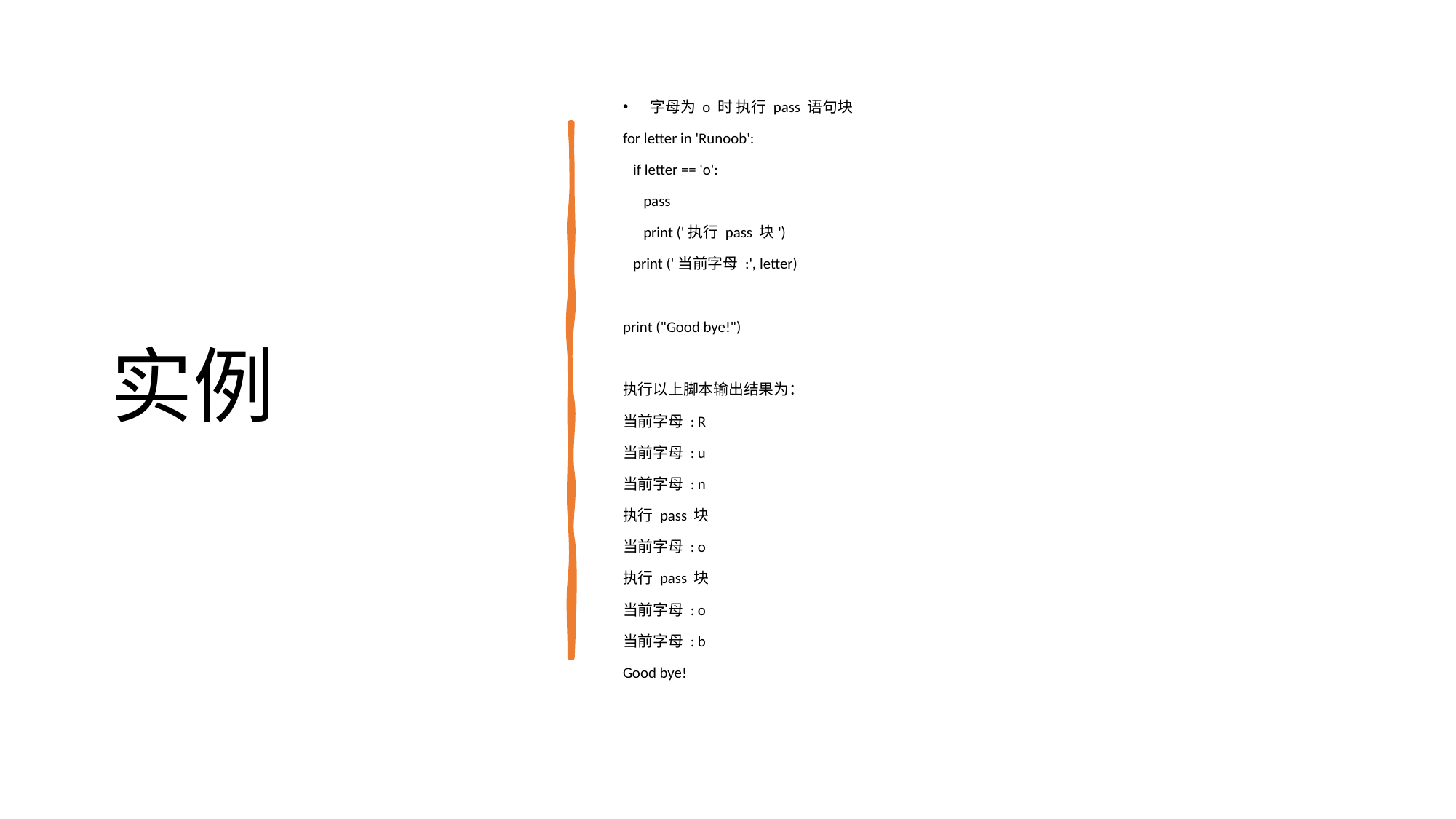

# 实例
字母为 o 时 执行 pass 语句块
for letter in 'Runoob':
   if letter == 'o':
      pass
      print ('执行 pass 块')
   print ('当前字母 :', letter)

print ("Good bye!")

执行以上脚本输出结果为：
当前字母 : R
当前字母 : u
当前字母 : n
执行 pass 块
当前字母 : o
执行 pass 块
当前字母 : o
当前字母 : b
Good bye!